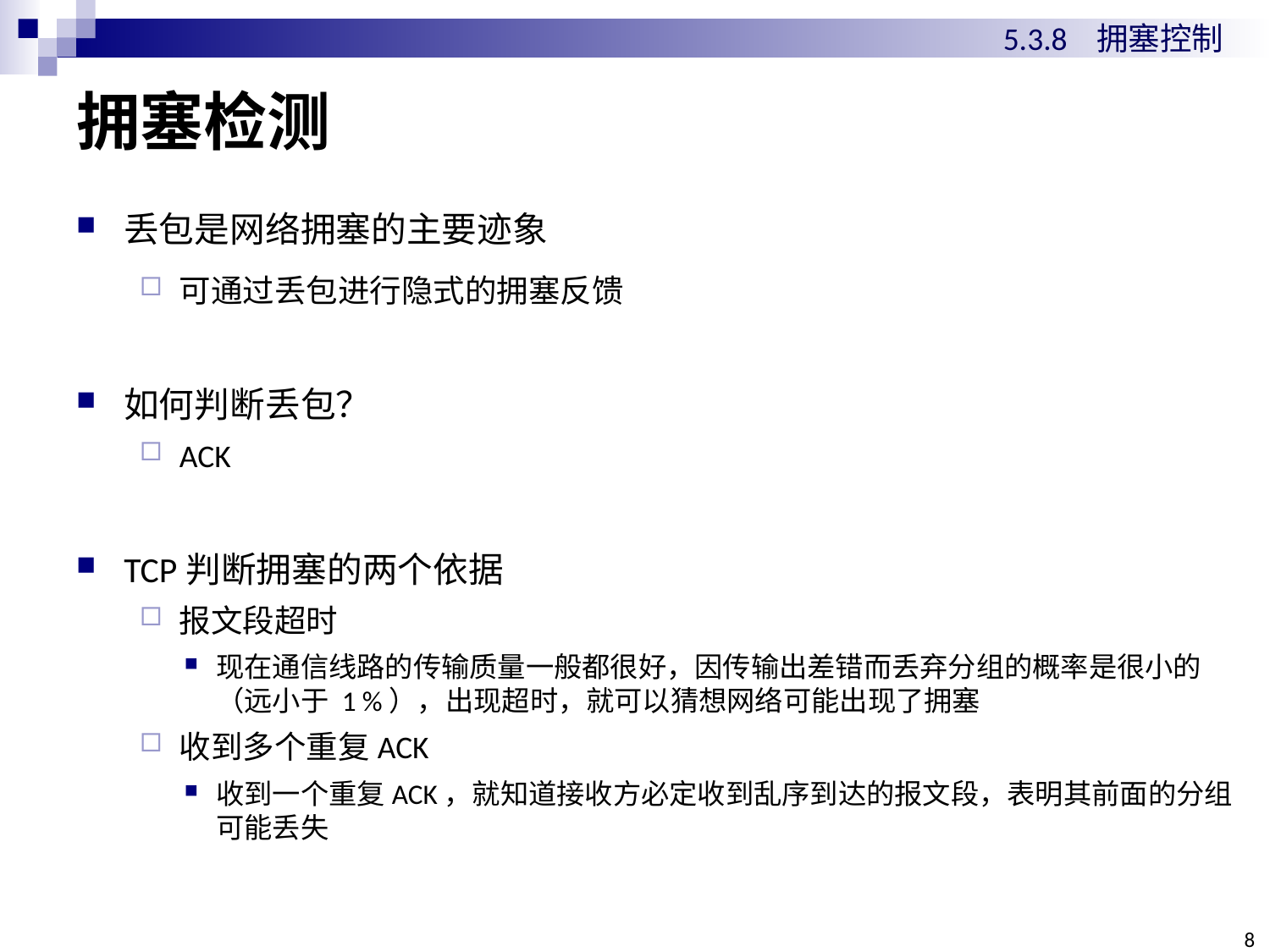

5.3.8   拥塞控制
# 拥塞检测
丢包是网络拥塞的主要迹象
可通过丢包进行隐式的拥塞反馈
如何判断丢包？
ACK
TCP判断拥塞的两个依据
报文段超时
现在通信线路的传输质量一般都很好，因传输出差错而丢弃分组的概率是很小的（远小于 1 %），出现超时，就可以猜想网络可能出现了拥塞
收到多个重复ACK
收到一个重复ACK，就知道接收方必定收到乱序到达的报文段，表明其前面的分组可能丢失

8